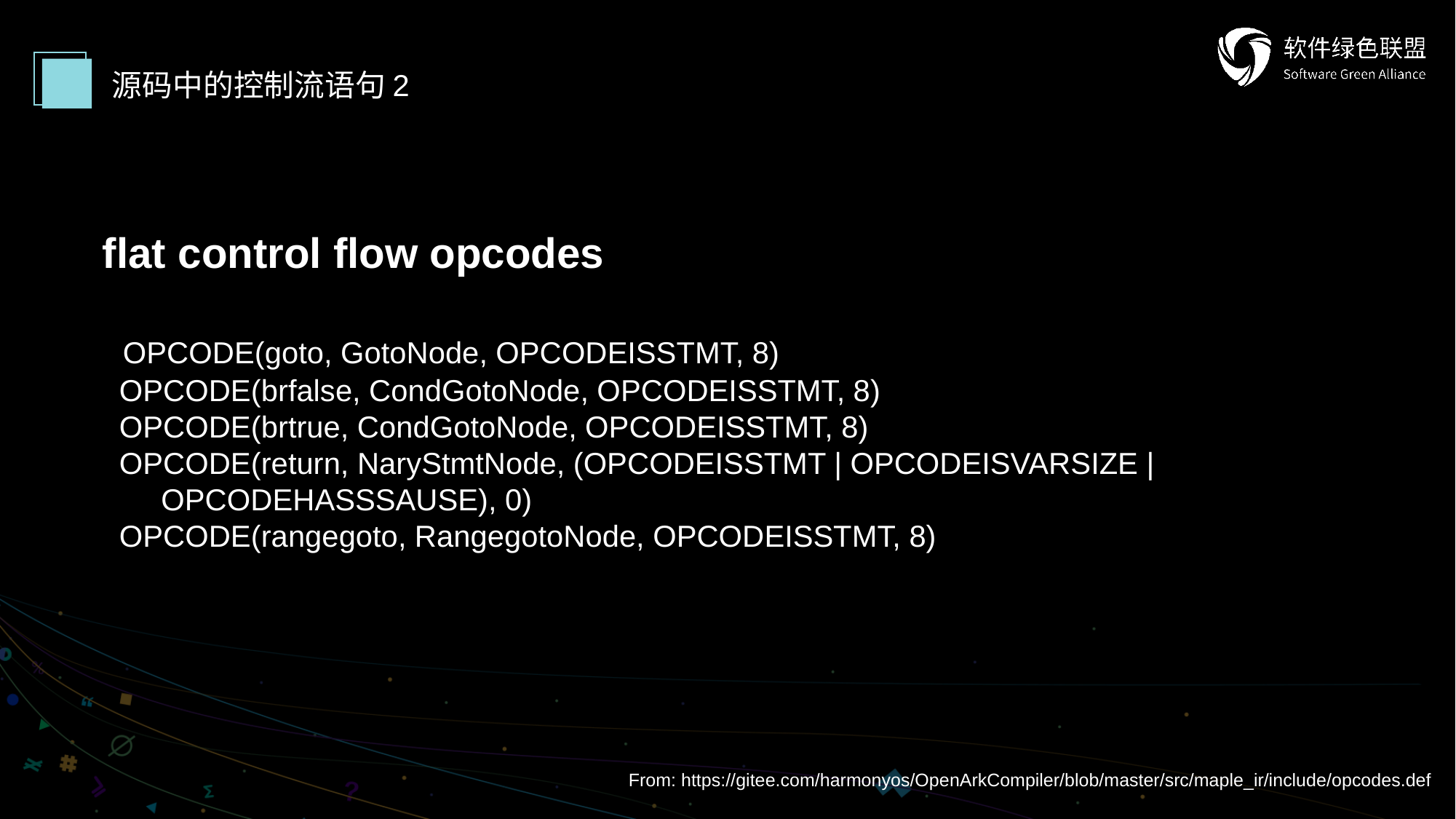

源码中的控制流语句2
flat control flow opcodes

  OPCODE(goto, GotoNode, OPCODEISSTMT, 8)
  OPCODE(brfalse, CondGotoNode, OPCODEISSTMT, 8)
  OPCODE(brtrue, CondGotoNode, OPCODEISSTMT, 8)
  OPCODE(return, NaryStmtNode, (OPCODEISSTMT | OPCODEISVARSIZE |
       OPCODEHASSSAUSE), 0)
  OPCODE(rangegoto, RangegotoNode, OPCODEISSTMT, 8)
From: https://gitee.com/harmonyos/OpenArkCompiler/blob/master/src/maple_ir/include/opcodes.def